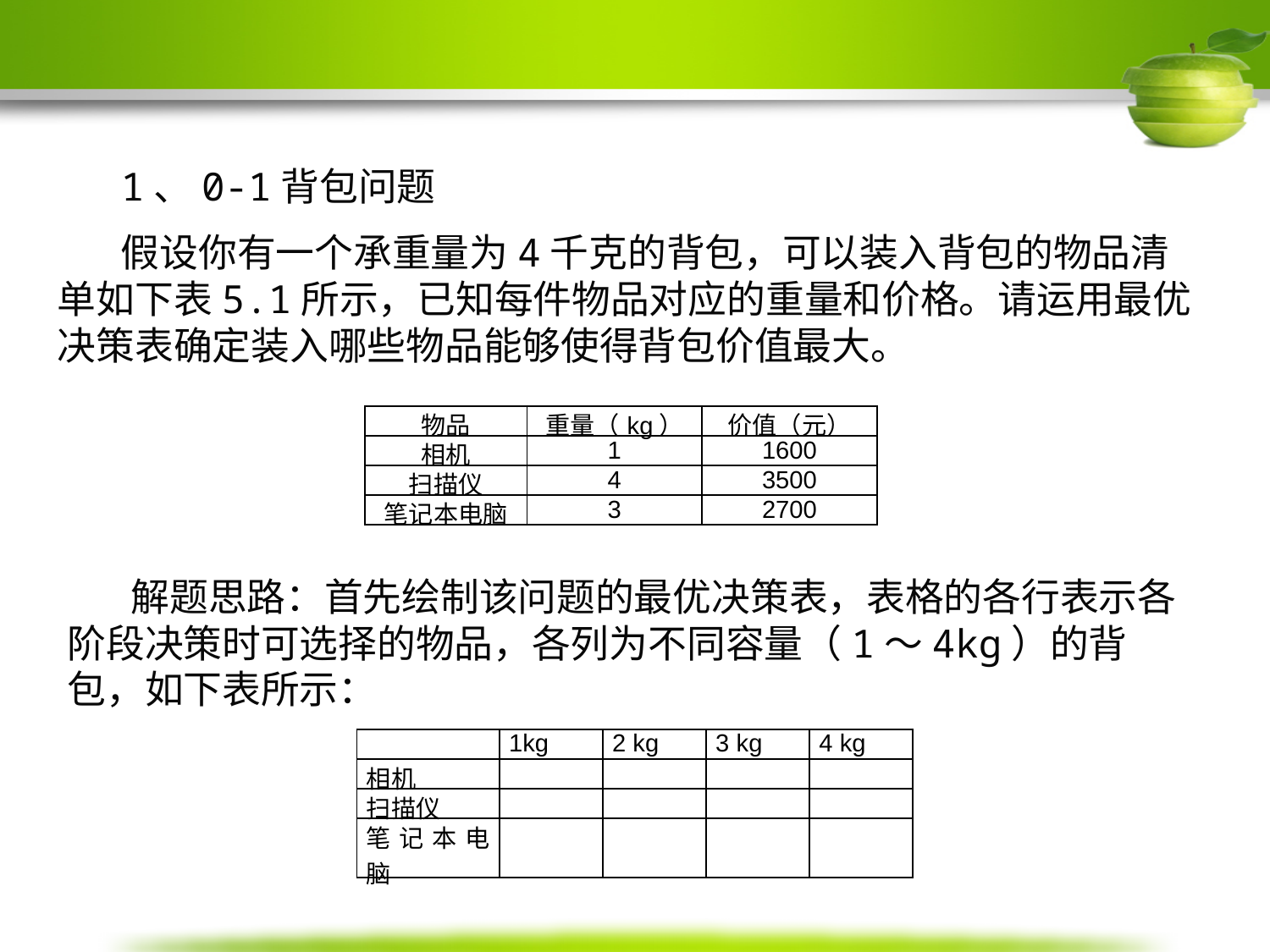

1、0-1背包问题
假设你有一个承重量为4千克的背包，可以装入背包的物品清单如下表5.1所示，已知每件物品对应的重量和价格。请运用最优决策表确定装入哪些物品能够使得背包价值最大。
| 物品 | 重量（kg） | 价值（元） |
| --- | --- | --- |
| 相机 | 1 | 1600 |
| 扫描仪 | 4 | 3500 |
| 笔记本电脑 | 3 | 2700 |
解题思路：首先绘制该问题的最优决策表，表格的各行表示各阶段决策时可选择的物品，各列为不同容量（1～4kg）的背包，如下表所示：
|  | 1kg | 2 kg | 3 kg | 4 kg |
| --- | --- | --- | --- | --- |
| 相机 |  |  |  |  |
| 扫描仪 |  |  |  |  |
| 笔记本电脑 |  |  |  |  |